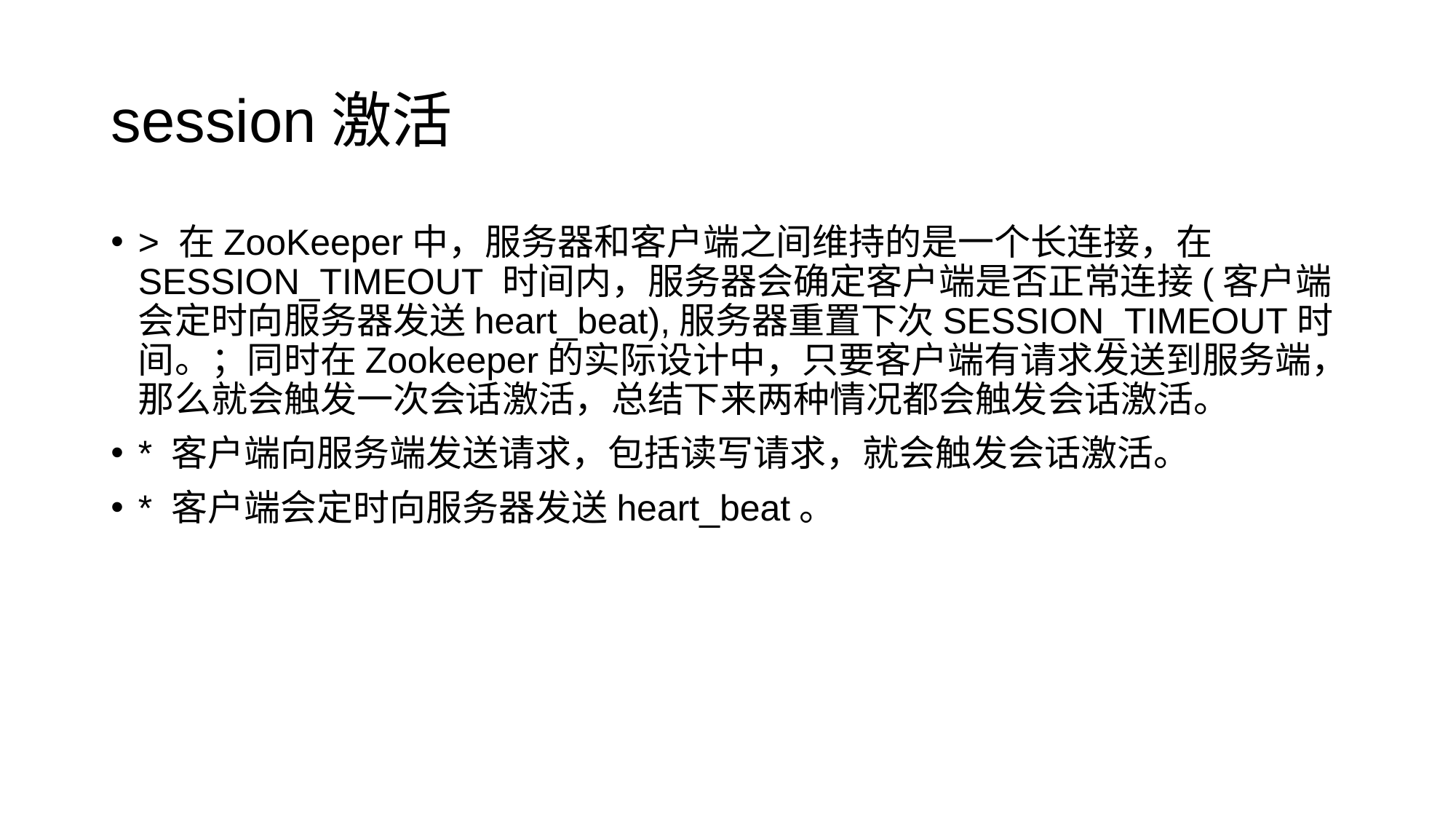

# session激活
> 在ZooKeeper中，服务器和客户端之间维持的是一个长连接，在 SESSION_TIMEOUT 时间内，服务器会确定客户端是否正常连接(客户端会定时向服务器发送heart_beat),服务器重置下次SESSION_TIMEOUT时间。；同时在Zookeeper的实际设计中，只要客户端有请求发送到服务端，那么就会触发一次会话激活，总结下来两种情况都会触发会话激活。
* 客户端向服务端发送请求，包括读写请求，就会触发会话激活。
* 客户端会定时向服务器发送heart_beat。